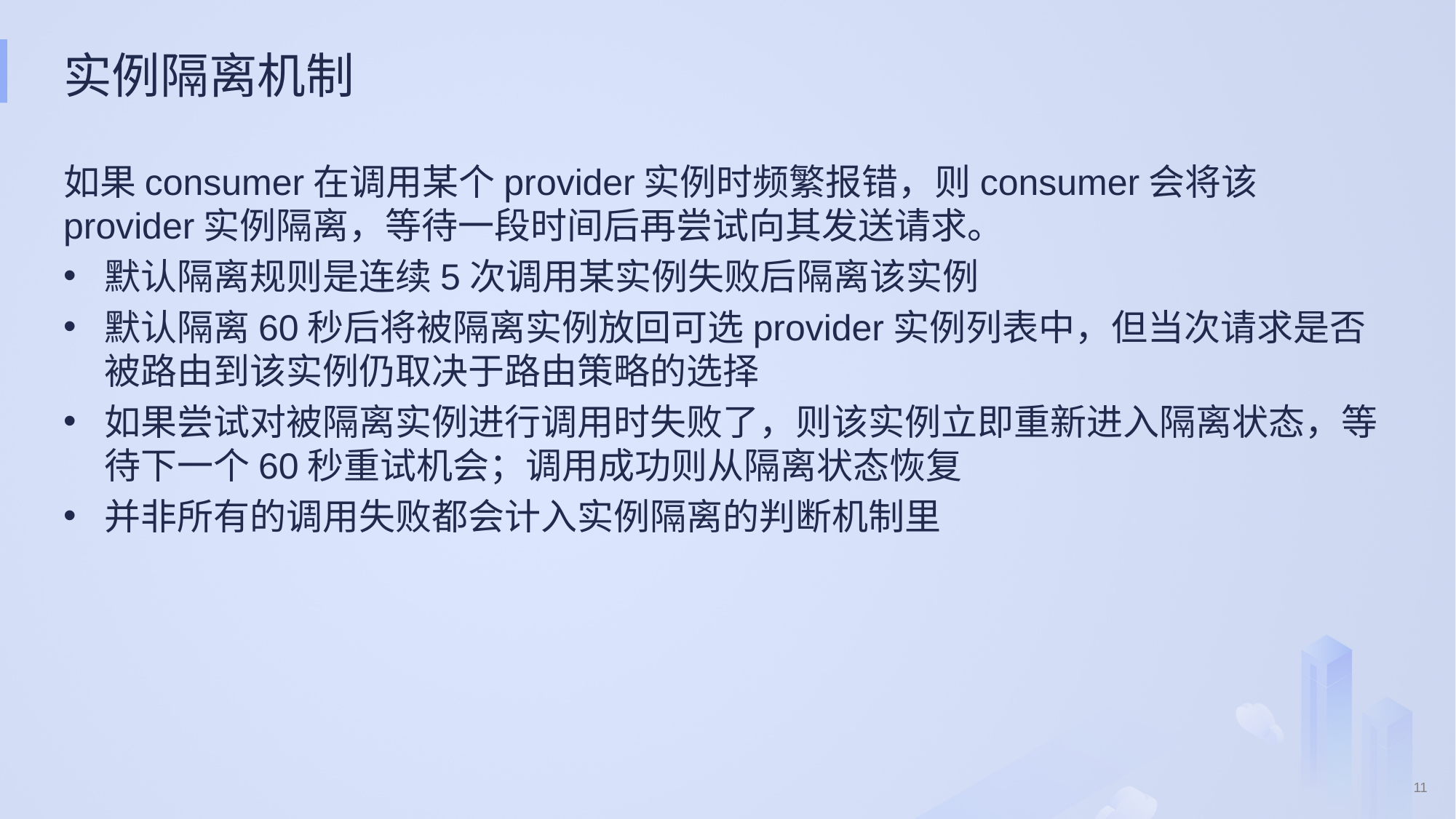

# 实例隔离机制
如果consumer在调用某个provider实例时频繁报错，则consumer会将该provider实例隔离，等待一段时间后再尝试向其发送请求。
默认隔离规则是连续5次调用某实例失败后隔离该实例
默认隔离60秒后将被隔离实例放回可选provider实例列表中，但当次请求是否被路由到该实例仍取决于路由策略的选择
如果尝试对被隔离实例进行调用时失败了，则该实例立即重新进入隔离状态，等待下一个60秒重试机会；调用成功则从隔离状态恢复
并非所有的调用失败都会计入实例隔离的判断机制里